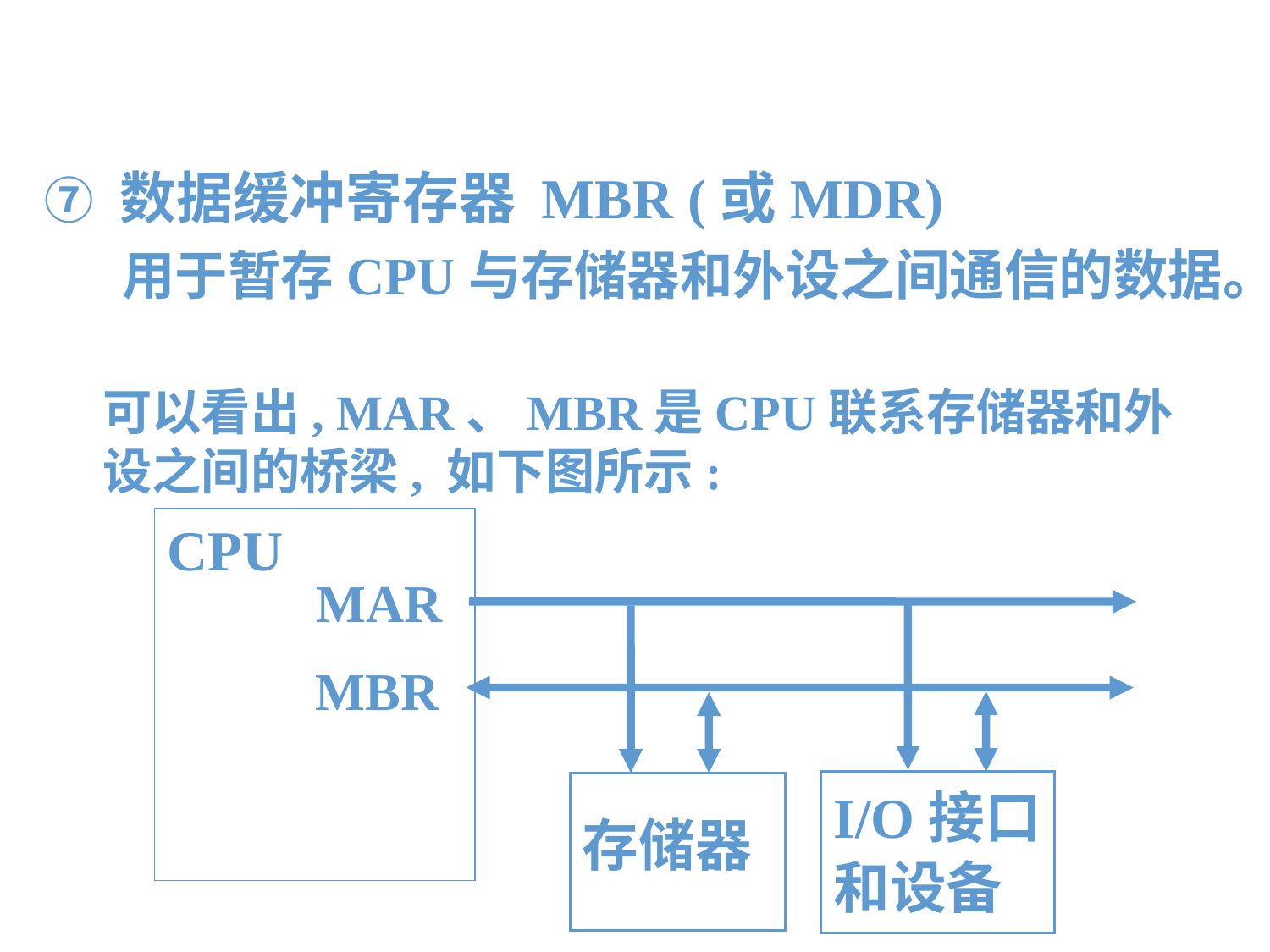

⑦ 数据缓冲寄存器 MBR (或MDR)
     用于暂存CPU与存储器和外设之间通信的数据。
可以看出, MAR、MBR是CPU联系存储器和外设之间的桥梁, 如下图所示:
CPU

MAR

MBR

I/O接口和设备

存储器